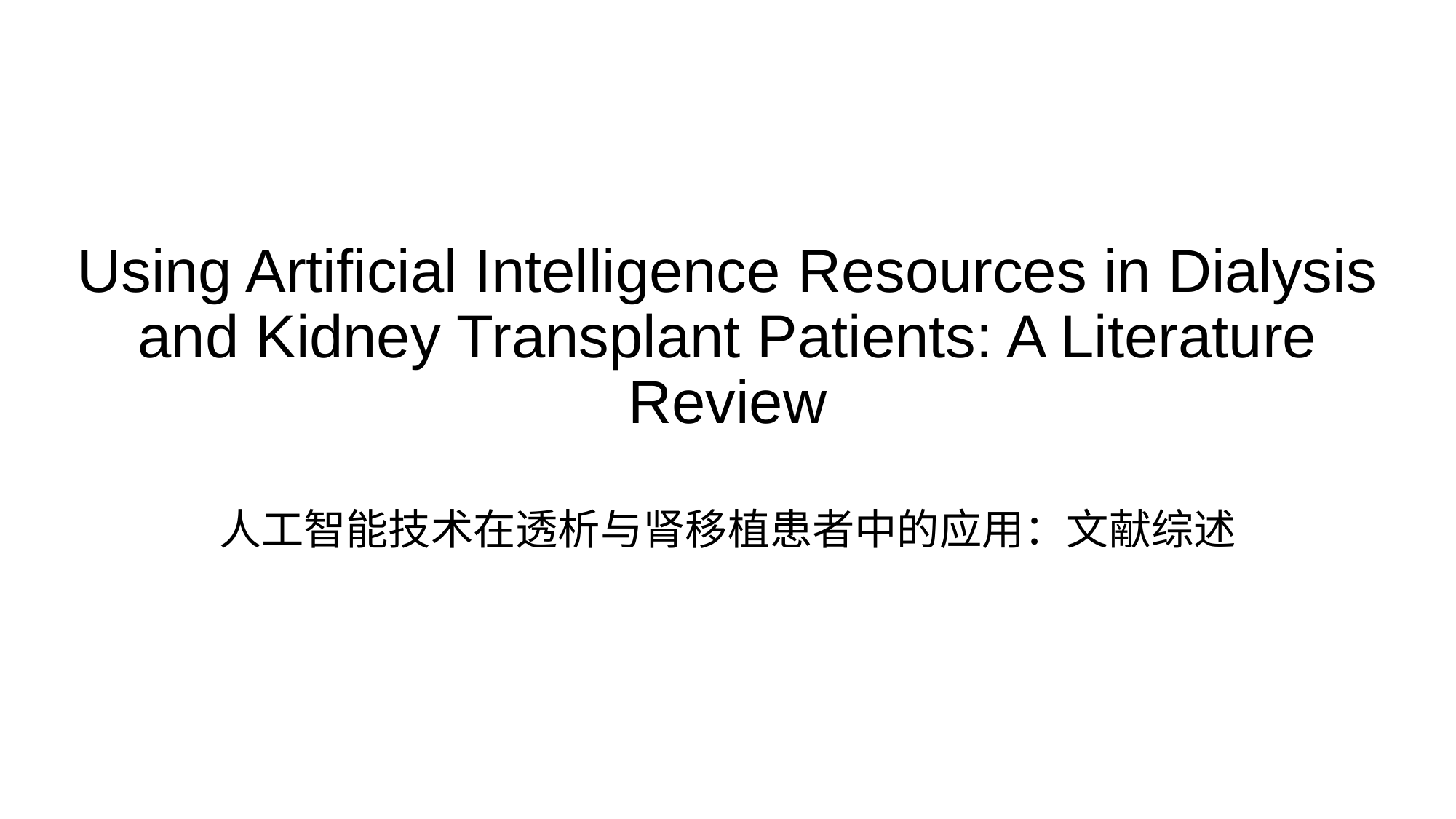

# Using Artificial Intelligence Resources in Dialysis and Kidney Transplant Patients: A Literature Review 人工智能技术在透析与肾移植患者中的应用：文献综述